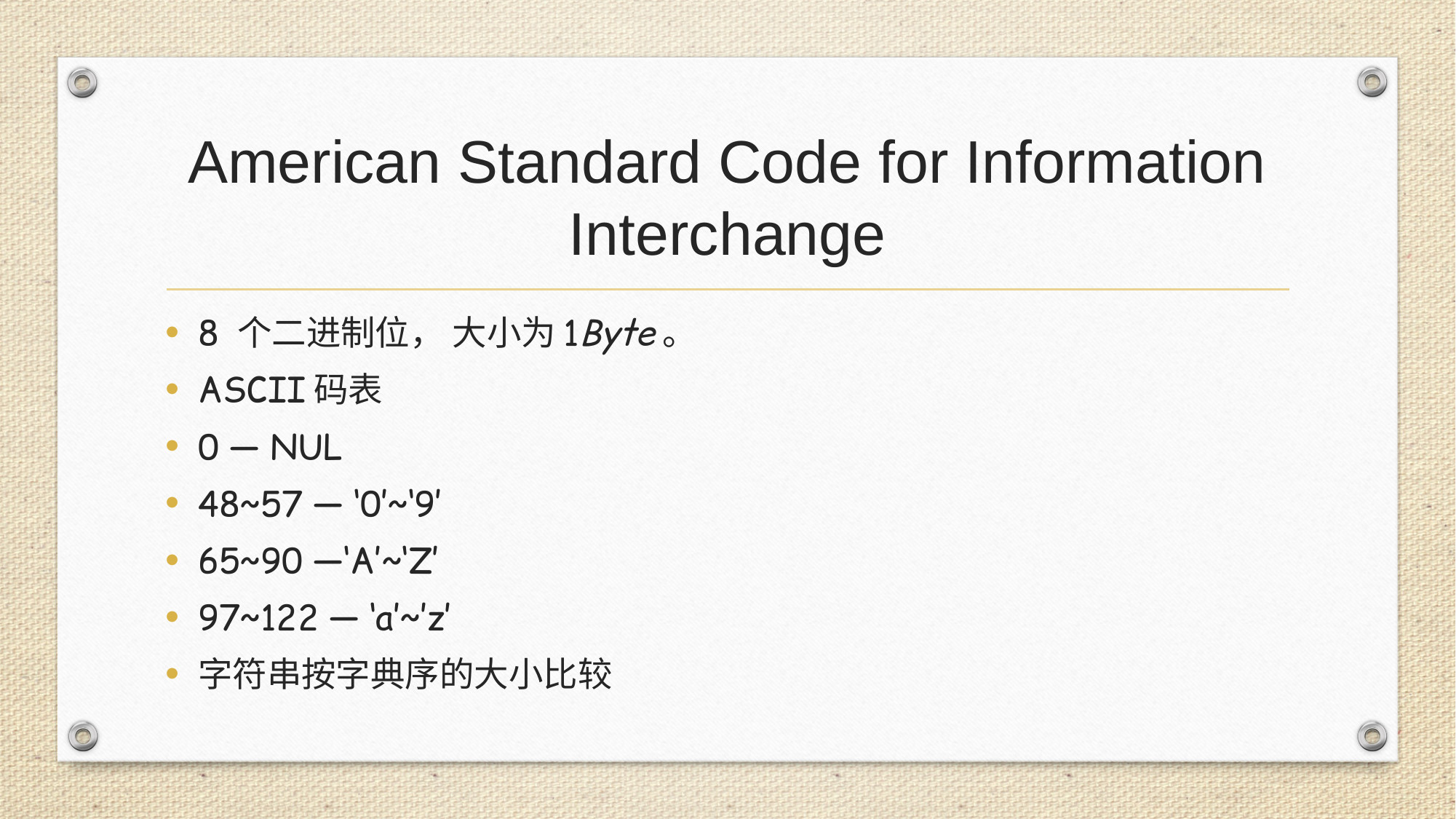

# American Standard Code for Information Interchange
8 个二进制位， 大小为1Byte。
ASCII码表
0 — NUL
48~57 — ‘0’~‘9’
65~90 —‘A’~‘Z’
97~122 — ‘a’~’z’
字符串按字典序的大小比较